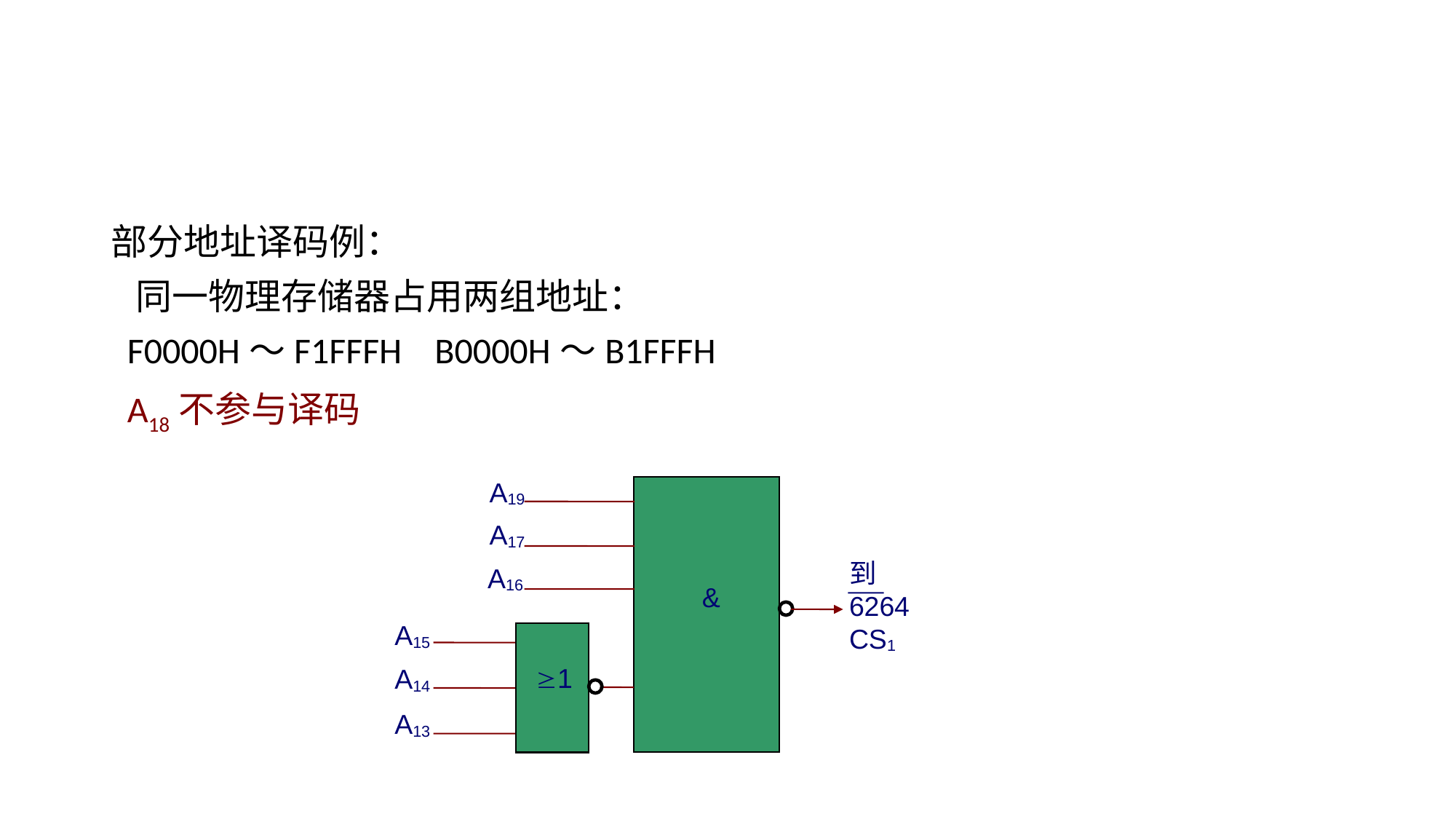

部分地址译码例：
  同一物理存储器占用两组地址：
  F0000H～F1FFFH    B0000H～B1FFFH
  A18不参与译码

A19

A17

到6264
CS1
A16
&

A15

≥1
A14

A13